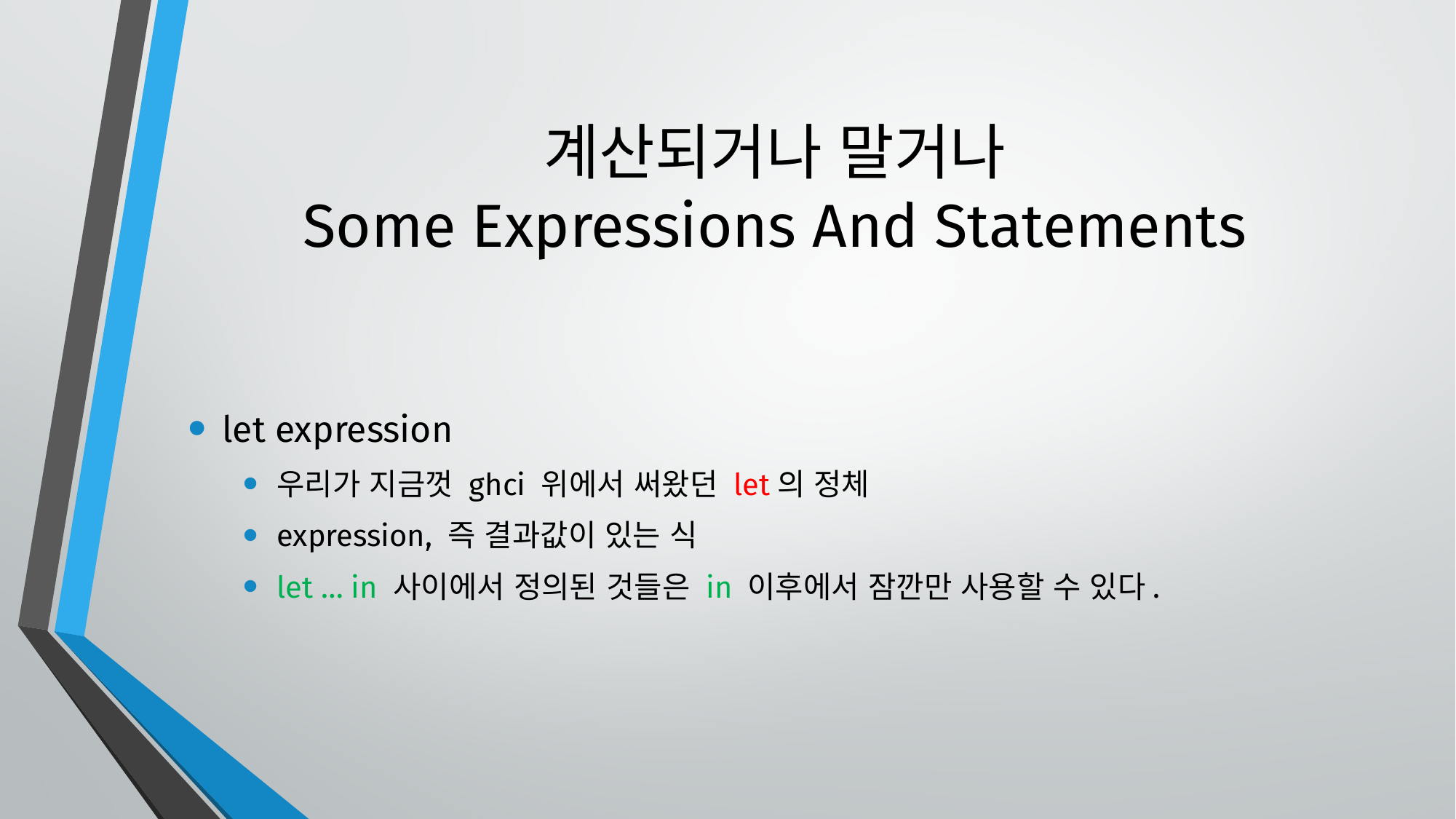

# 계산되거나 말거나 Some Expressions And Statements
let expression
우리가 지금껏 ghci 위에서 써왔던 let의 정체
expression, 즉 결과값이 있는 식
let … in 사이에서 정의된 것들은 in 이후에서 잠깐만 사용할 수 있다.